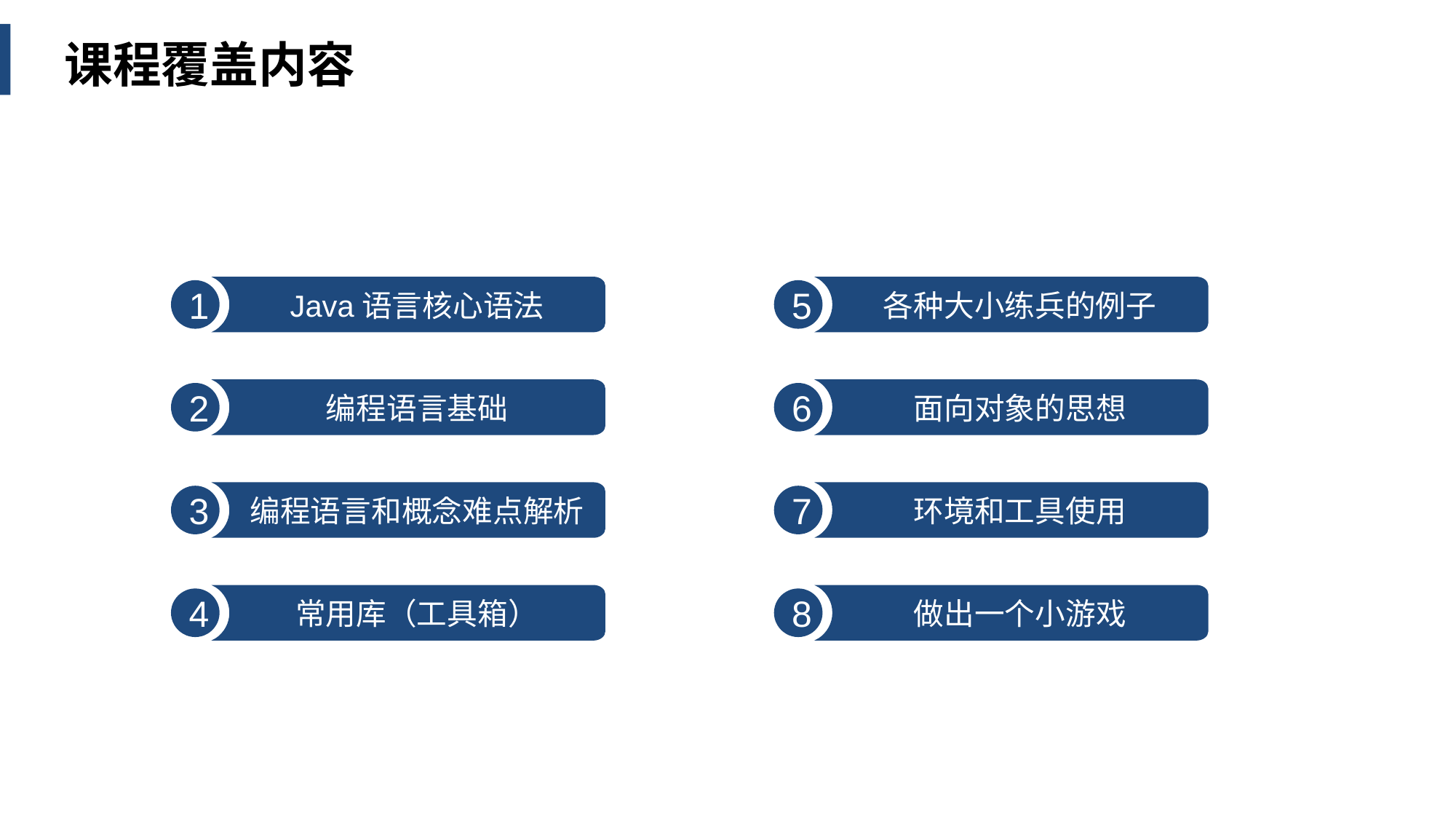

课程覆盖内容
Java语言核心语法
1
各种大小练兵的例子
5
编程语言基础
2
面向对象的思想
6
编程语言和概念难点解析
3
环境和工具使用
7
常用库（工具箱）
4
做出一个小游戏
8